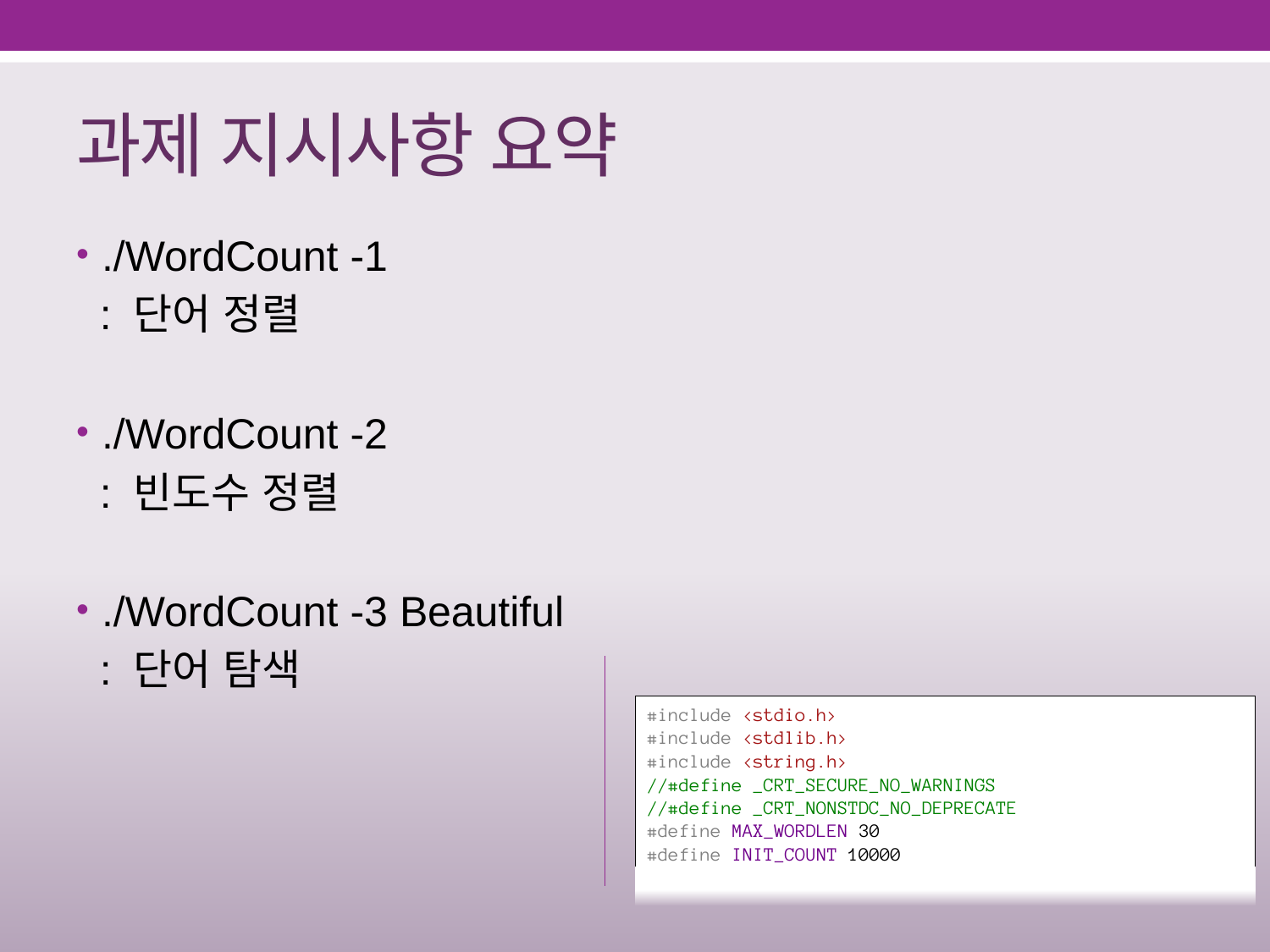

# 과제 지시사항 요약
./WordCount -1
  : 단어 정렬

./WordCount -2
  : 빈도수 정렬

./WordCount -3 Beautiful
  : 단어 탐색
#include <stdio.h>
#include <stdlib.h>
#include <string.h>
//#define _CRT_SECURE_NO_WARNINGS
//#define _CRT_NONSTDC_NO_DEPRECATE
#define MAX_WORDLEN 30
#define INIT_COUNT 10000